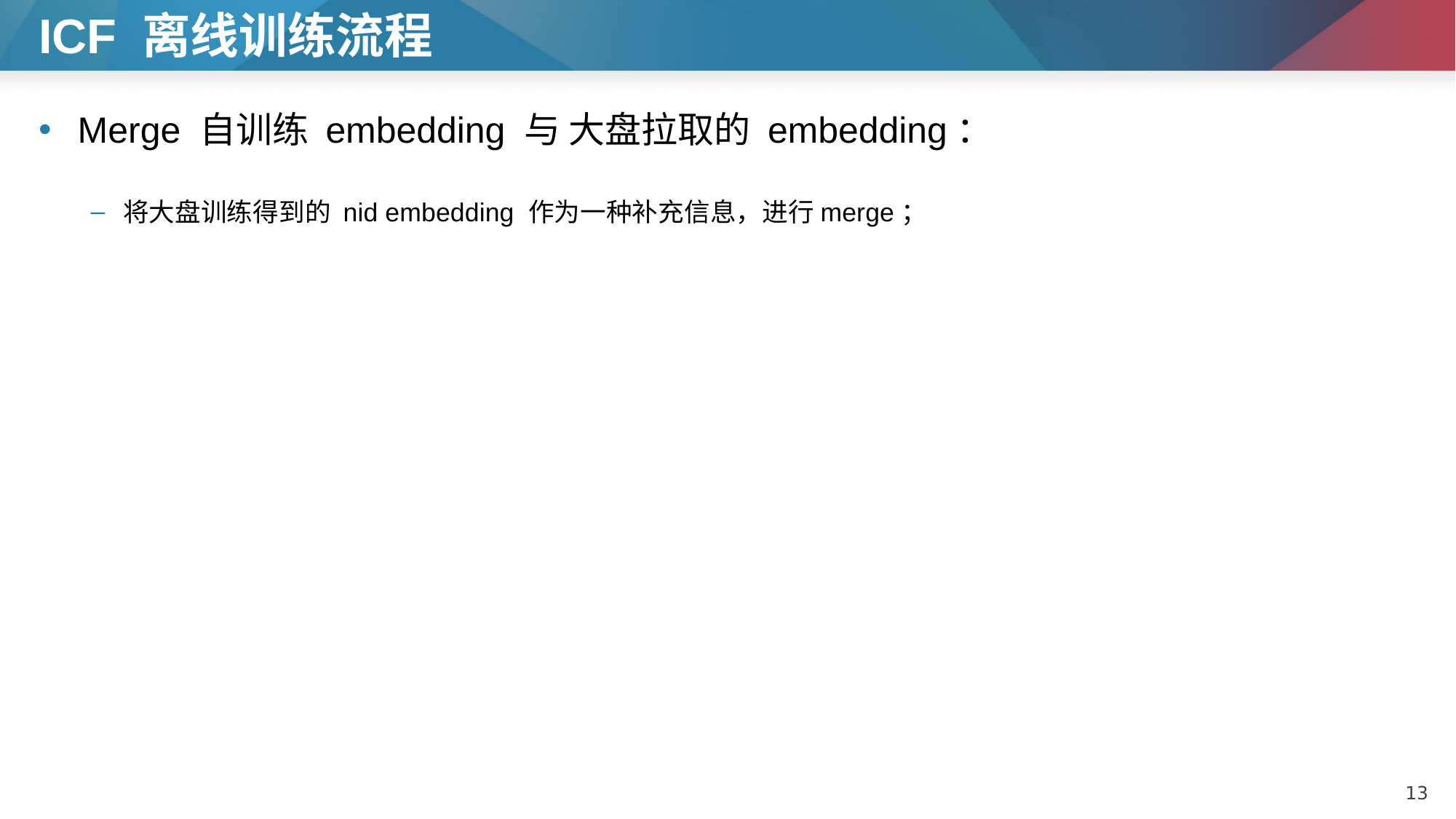

# ICF 离线训练流程
Merge 自训练 embedding 与 大盘拉取的 embedding：

将大盘训练得到的 nid embedding 作为一种补充信息，进行merge；